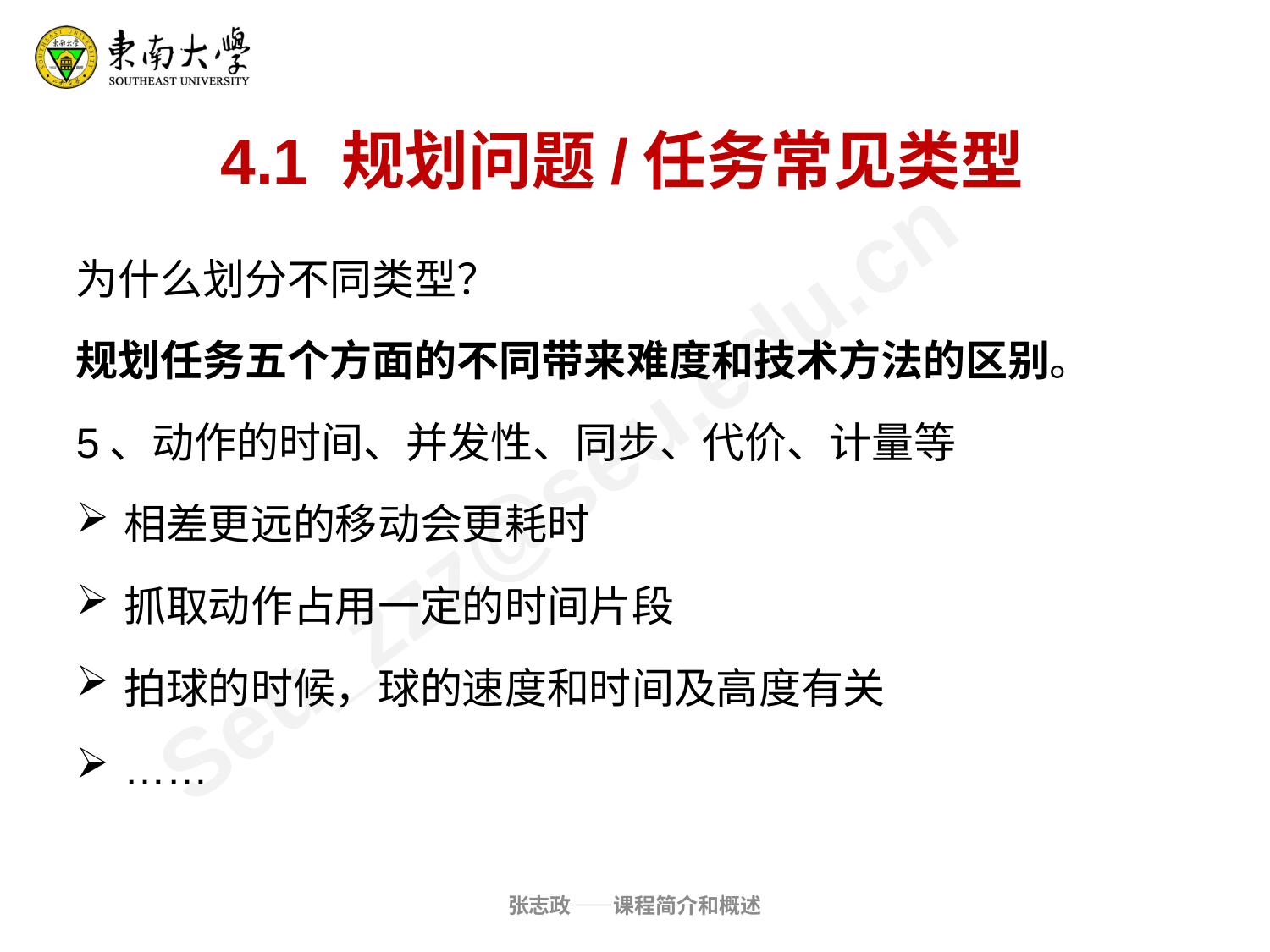

4.1 规划问题/任务常见类型
为什么划分不同类型？
规划任务五个方面的不同带来难度和技术方法的区别。
5、动作的时间、并发性、同步、代价、计量等
相差更远的移动会更耗时
抓取动作占用一定的时间片段
拍球的时候，球的速度和时间及高度有关
……

张志政——课程简介和概述
34